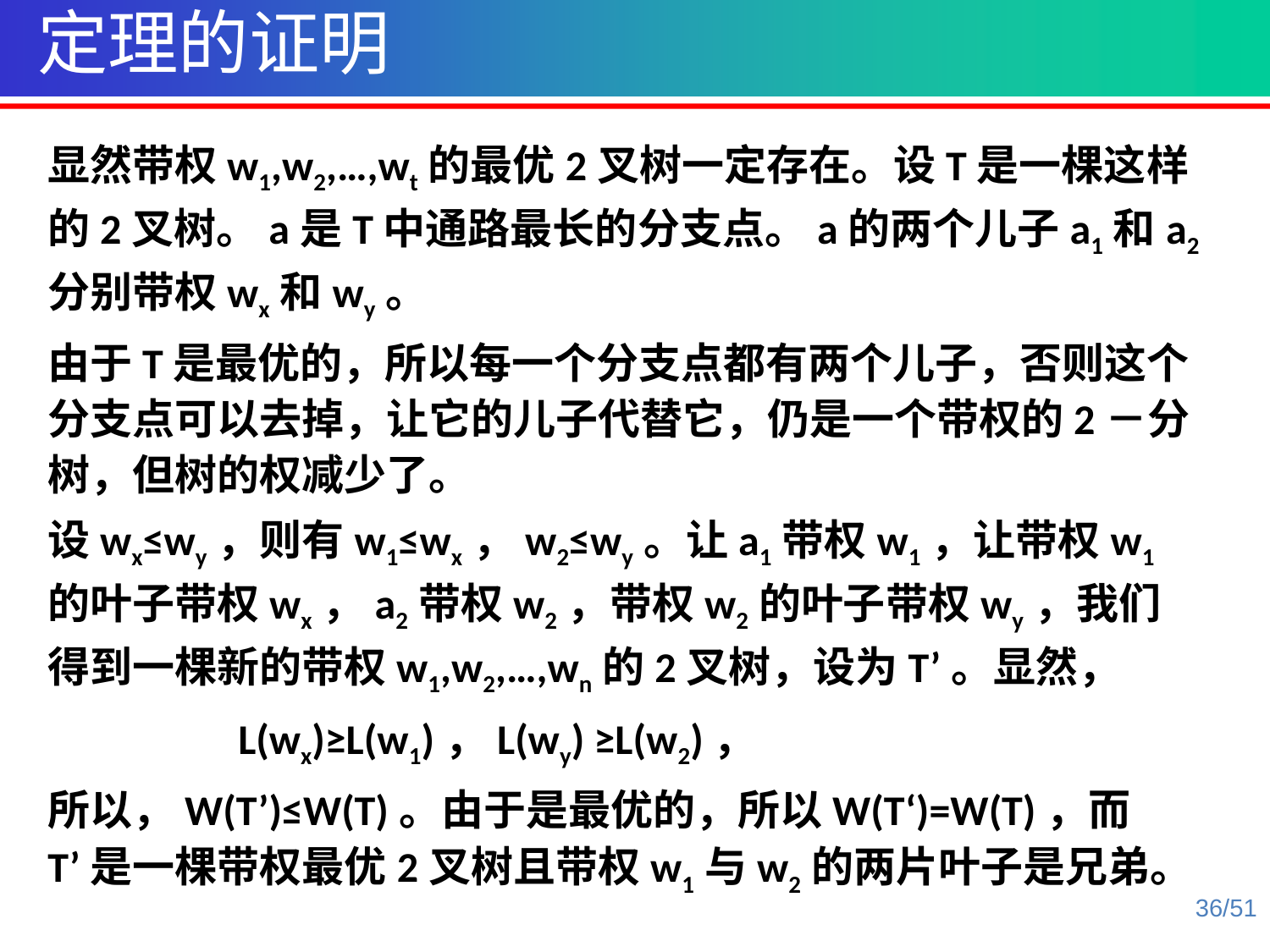

定理的证明
显然带权w1,w2,…,wt的最优2叉树一定存在。设T是一棵这样的2叉树。a是T中通路最长的分支点。a的两个儿子a1和a2分别带权wx和wy。
由于T是最优的，所以每一个分支点都有两个儿子，否则这个分支点可以去掉，让它的儿子代替它，仍是一个带权的2－分树，但树的权减少了。
设wx≤wy，则有w1≤wx，w2≤wy。让a1带权w1，让带权w1的叶子带权wx，a2带权w2，带权w2的叶子带权wy，我们得到一棵新的带权w1,w2,…,wn的2叉树，设为T’。显然，
                    L(wx)≥L(w1)，L(wy) ≥L(w2)，
所以，W(T’)≤W(T)。由于是最优的，所以W(T‘)=W(T)，而T’是一棵带权最优2叉树且带权w1与w2的两片叶子是兄弟。
36/51